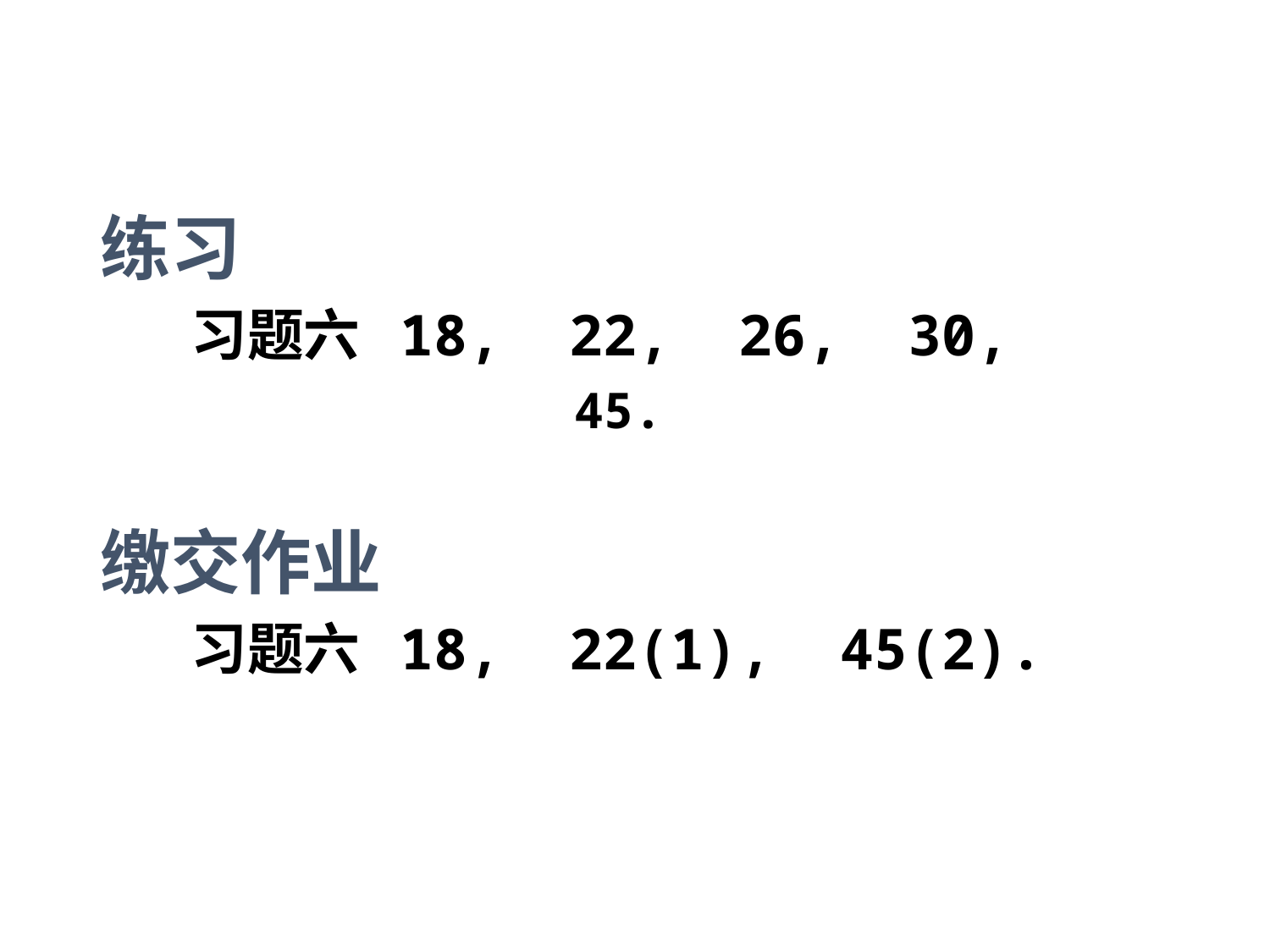

练习
      习题六  18,  22,  26,  30,
                45.

缴交作业
      习题六  18,  22(1),  45(2).